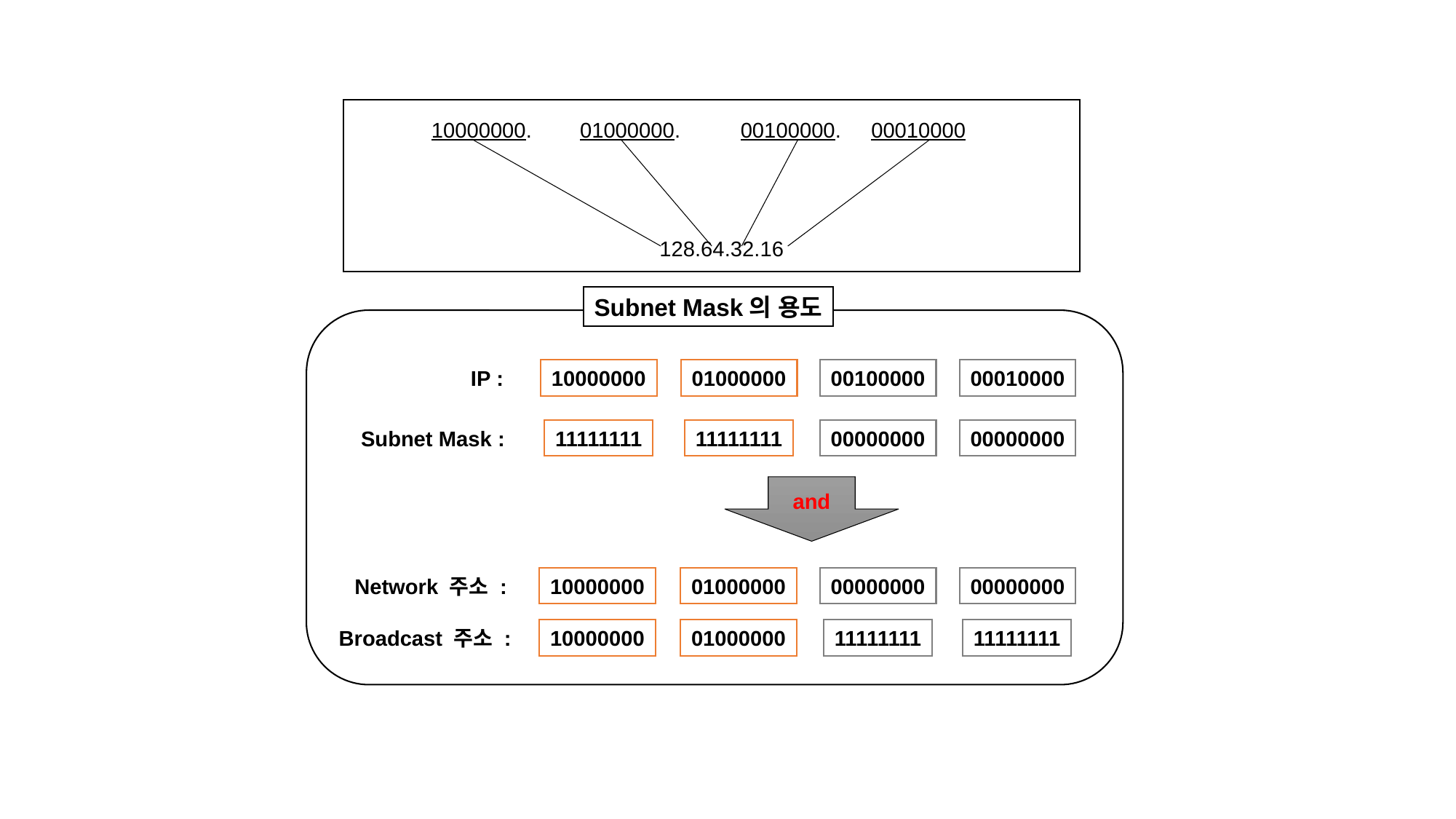

10000000.        01000000.          00100000.     00010000
128.64.32.16
Subnet Mask의 용도

IP :
10000000
01000000
00100000
00010000
Subnet Mask :
11111111
11111111
00000000
00000000
and
Network 주소 :
10000000
01000000
00000000
00000000
Broadcast 주소 :
10000000
01000000
11111111
11111111